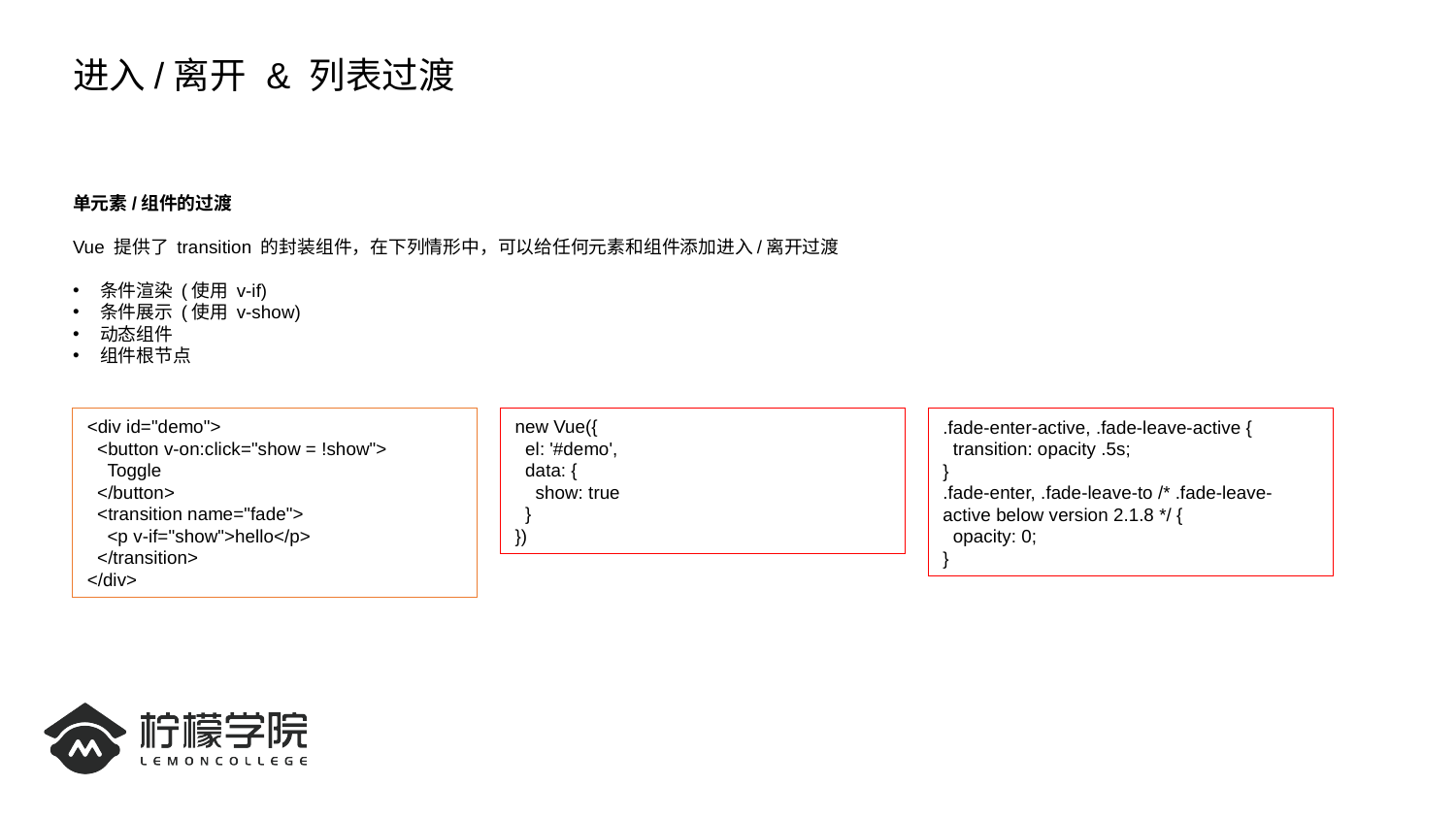

# 进入/离开 & 列表过渡
单元素/组件的过渡

Vue 提供了 transition 的封装组件，在下列情形中，可以给任何元素和组件添加进入/离开过渡

条件渲染 (使用 v-if)
条件展示 (使用 v-show)
动态组件
组件根节点

<div id="demo">
  <button v-on:click="show = !show">
    Toggle
  </button>
  <transition name="fade">
    <p v-if="show">hello</p>
  </transition>
</div>
new Vue({
  el: '#demo',
  data: {
    show: true
  }
})
.fade-enter-active, .fade-leave-active {
  transition: opacity .5s;
}
.fade-enter, .fade-leave-to /* .fade-leave-active below version 2.1.8 */ {
  opacity: 0;
}